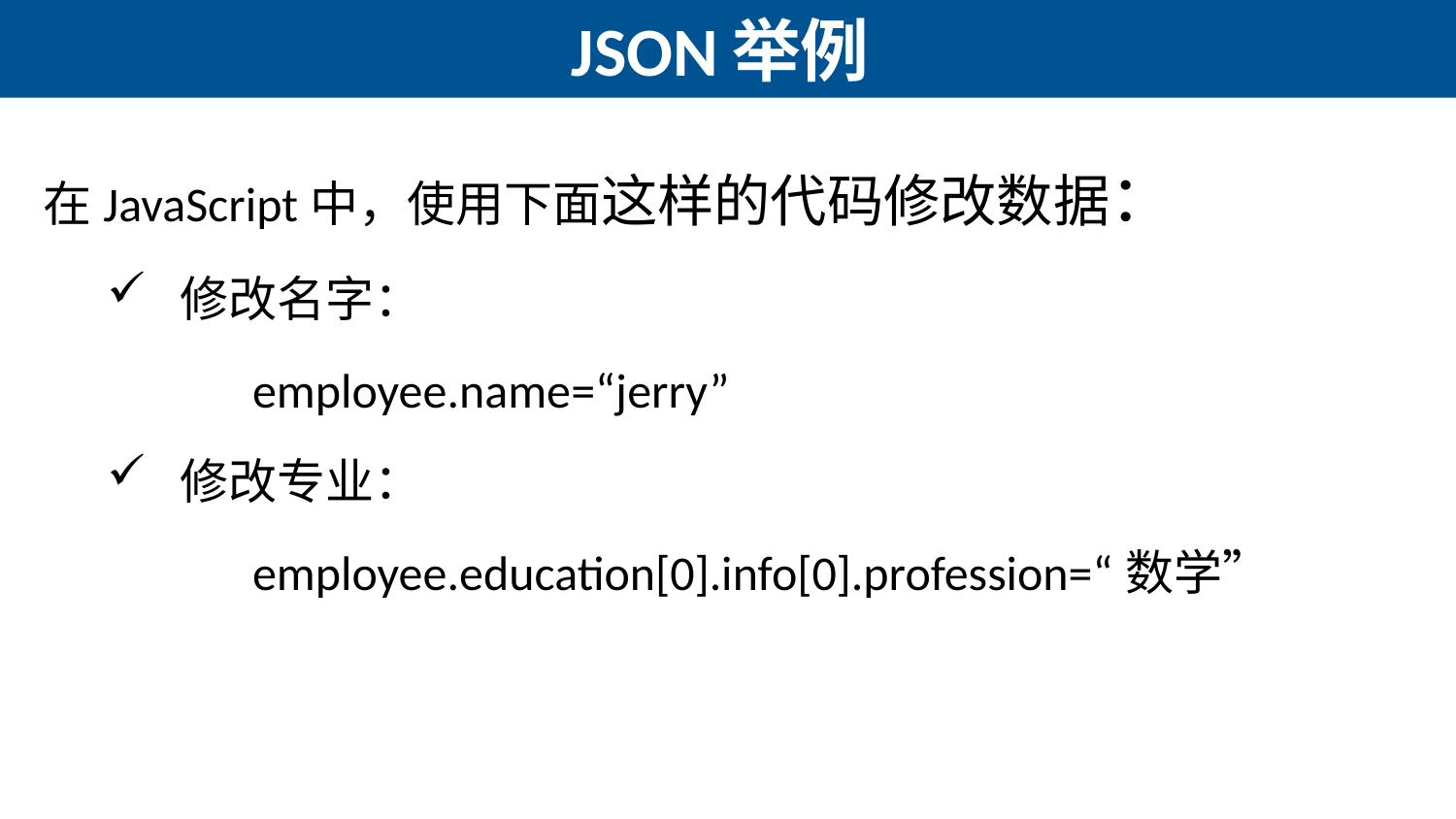

# JSON举例
在JavaScript中，使用下面这样的代码修改数据：
修改名字：
	employee.name=“jerry”
修改专业：
	employee.education[0].info[0].profession=“数学”